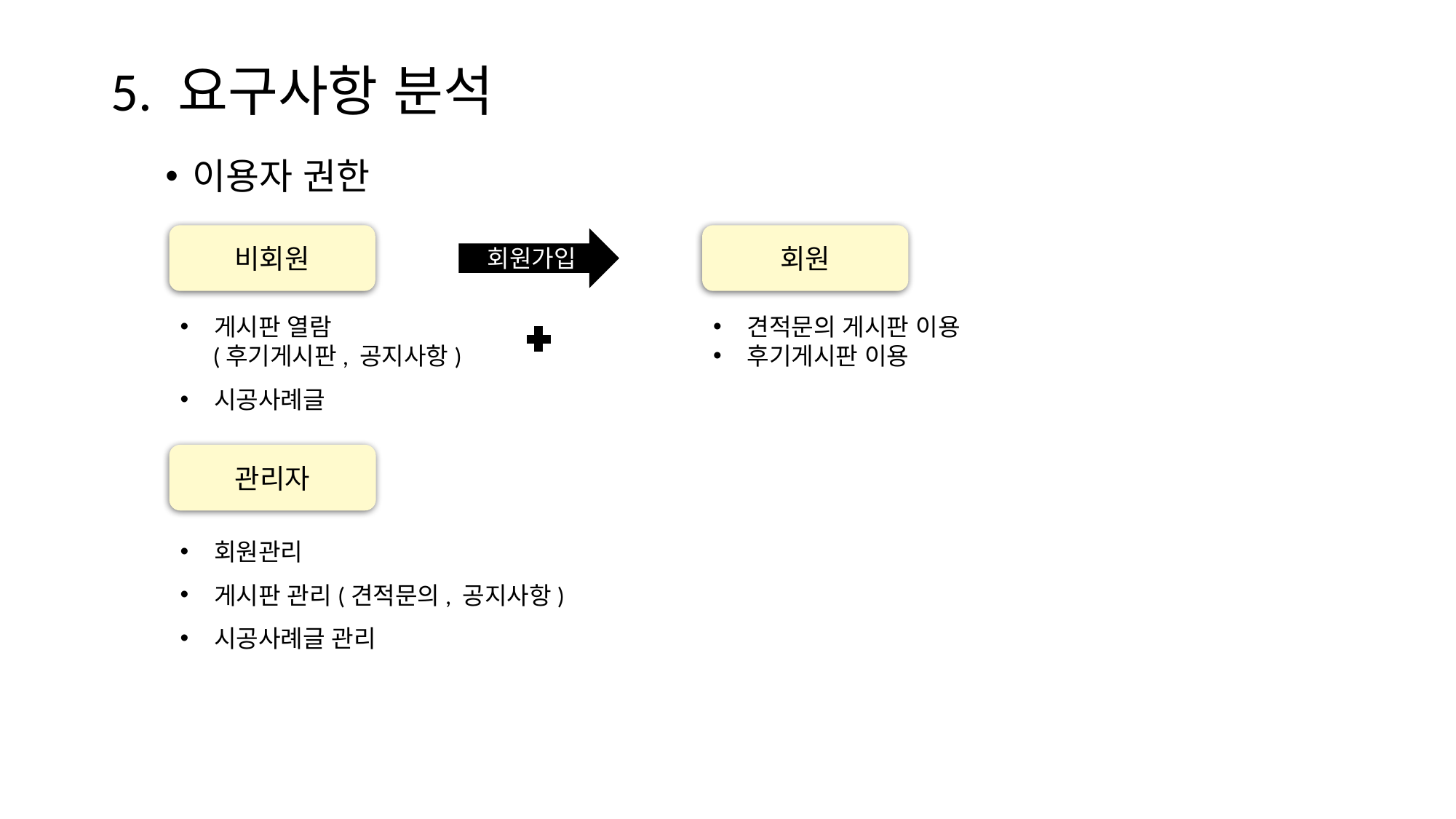

5. 요구사항 분석
이용자 권한

비회원
회원
회원가입
게시판 열람
      (후기게시판, 공지사항)
시공사례글

견적문의 게시판 이용
후기게시판 이용

관리자
회원관리
게시판 관리(견적문의, 공지사항)
시공사례글 관리